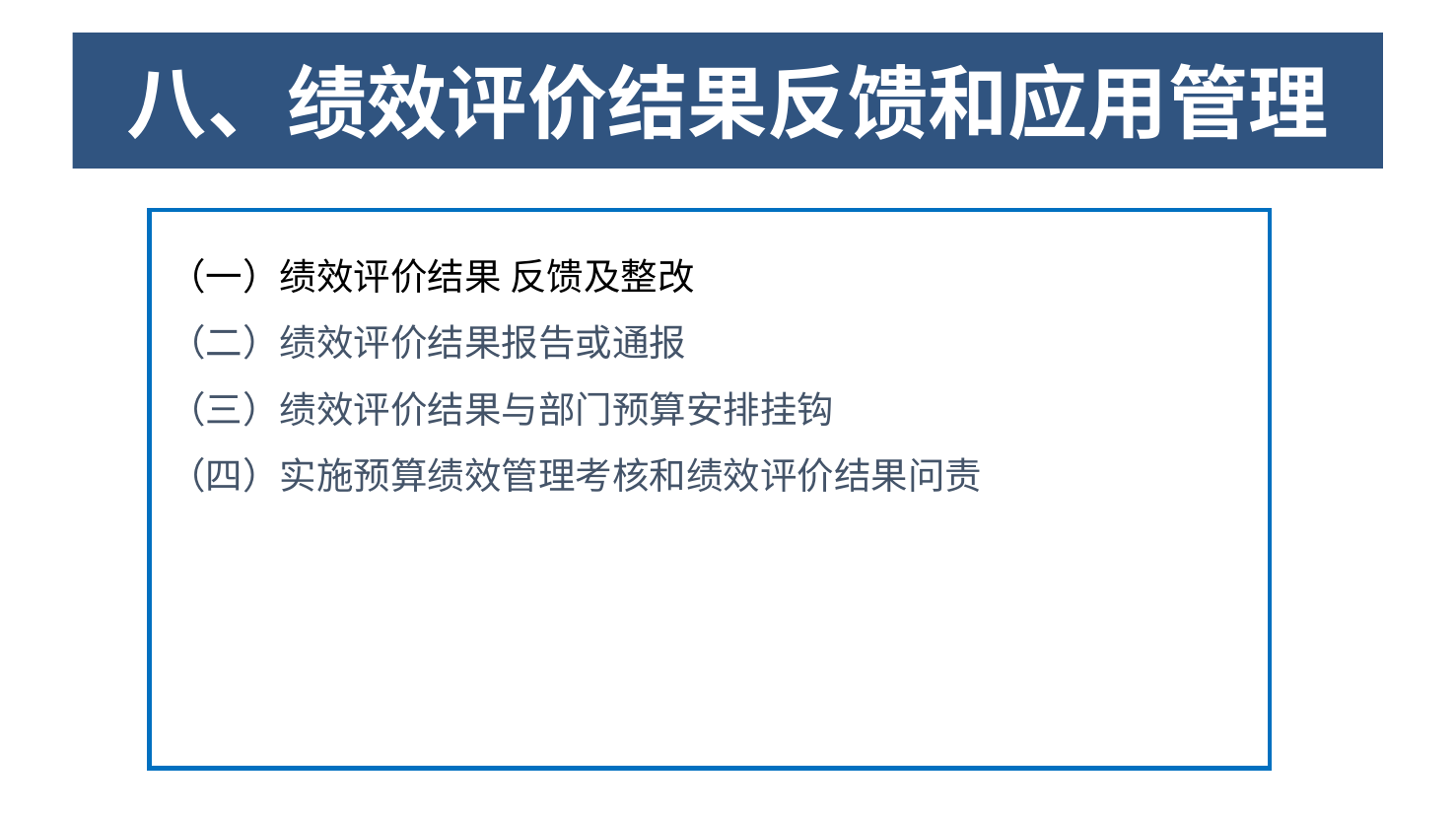

单击添加标题
# 八、绩效评价结果反馈和应用管理

（一）绩效评价结果 反馈及整改
（二）绩效评价结果报告或通报
（三）绩效评价结果与部门预算安排挂钩
（四）实施预算绩效管理考核和绩效评价结果问责
（一）主体
02
03
04